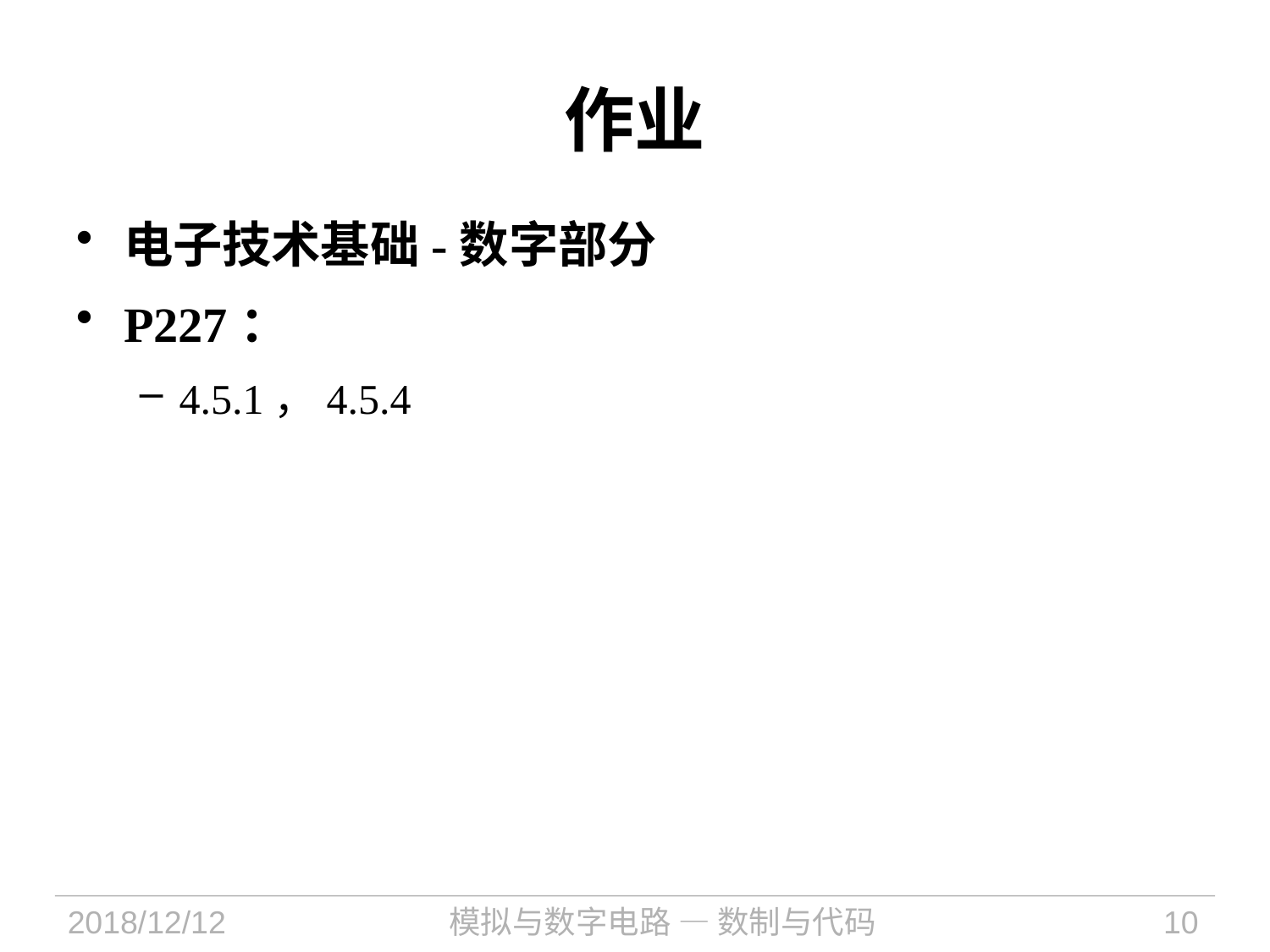

# 作业
电子技术基础-数字部分
P227：
4.5.1，4.5.4
2018/12/12
模拟与数字电路 — 数制与代码
10